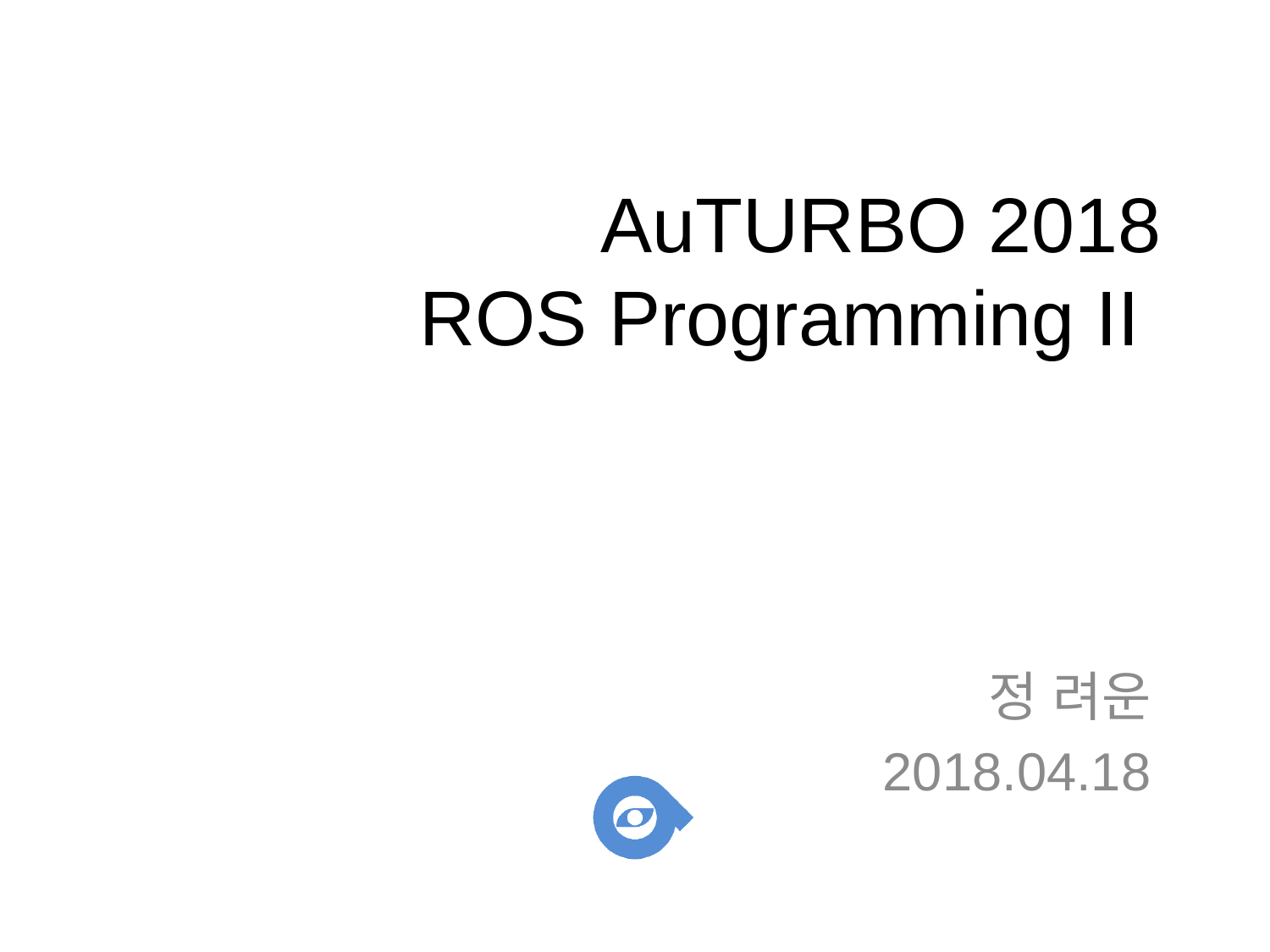

# AuTURBO 2018 ROS Programming II
정 려운
2018.04.18